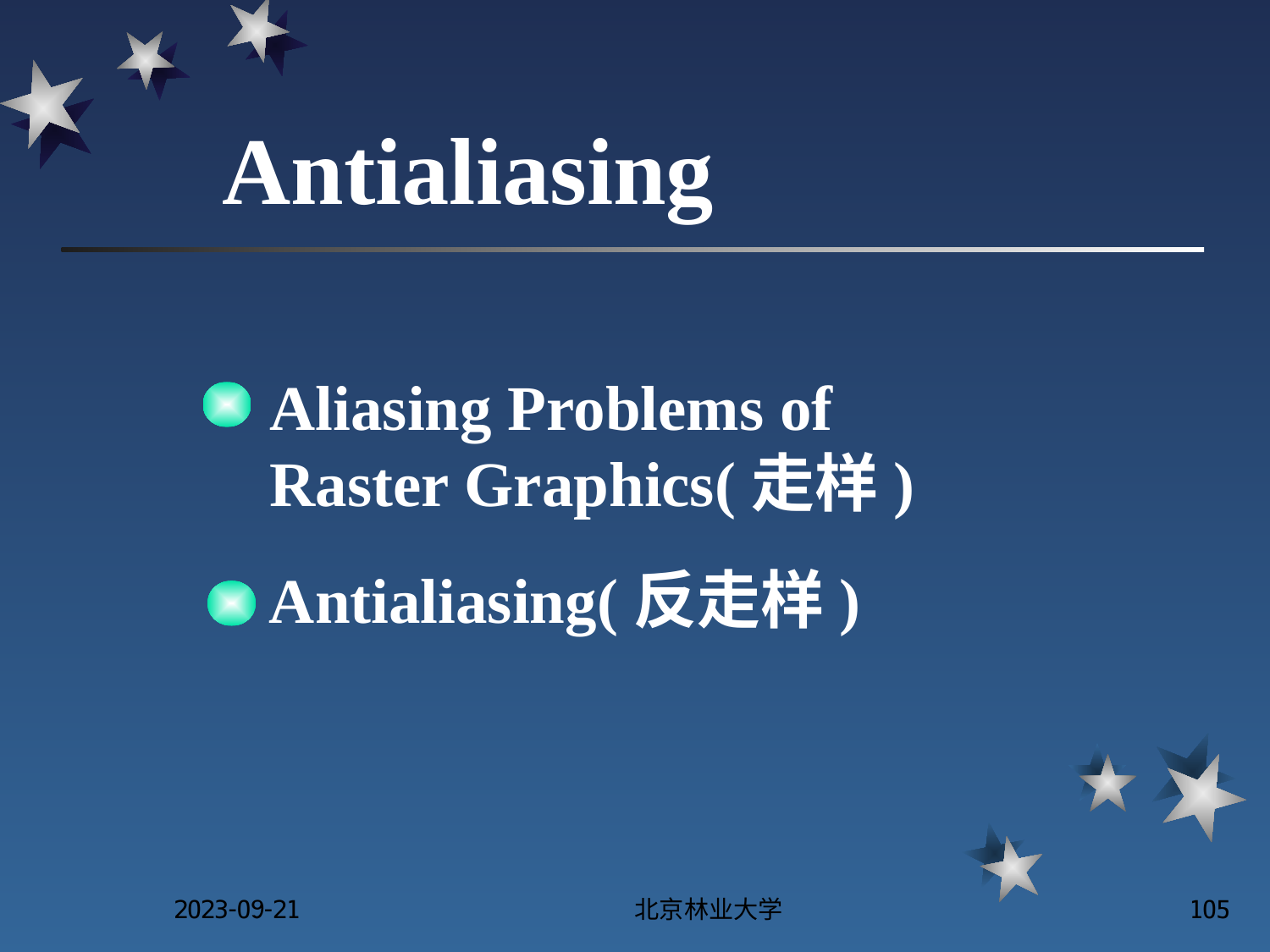

# Antialiasing
Aliasing Problems of Raster Graphics(走样)

Antialiasing(反走样)

2023-09-21
北京林业大学
105